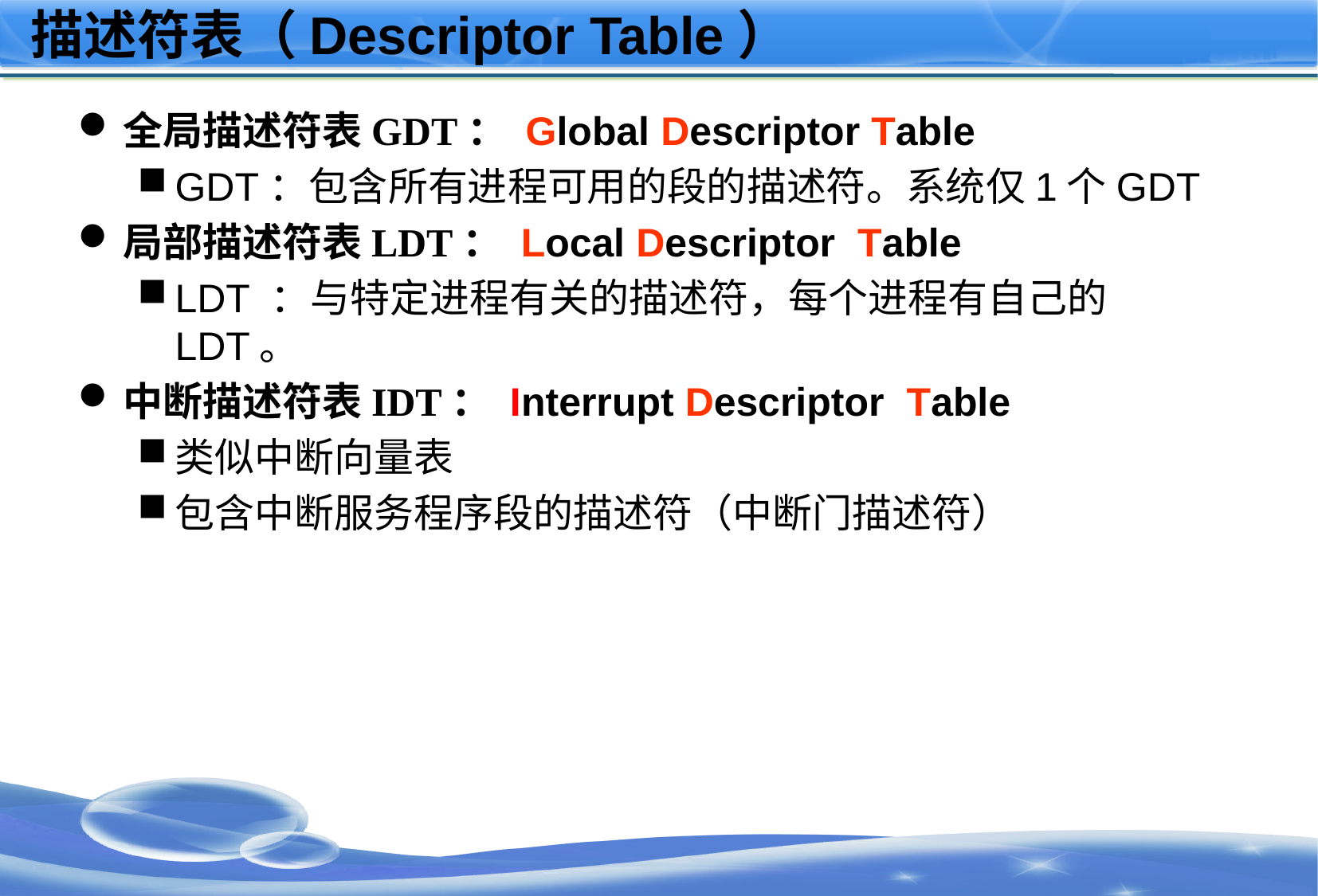

# 描述符表（Descriptor Table）
全局描述符表GDT： Global Descriptor Table
GDT：包含所有进程可用的段的描述符。系统仅1个GDT
局部描述符表LDT： Local Descriptor  Table
LDT ：与特定进程有关的描述符，每个进程有自己的LDT。
中断描述符表IDT： Interrupt Descriptor  Table
类似中断向量表
包含中断服务程序段的描述符（中断门描述符）